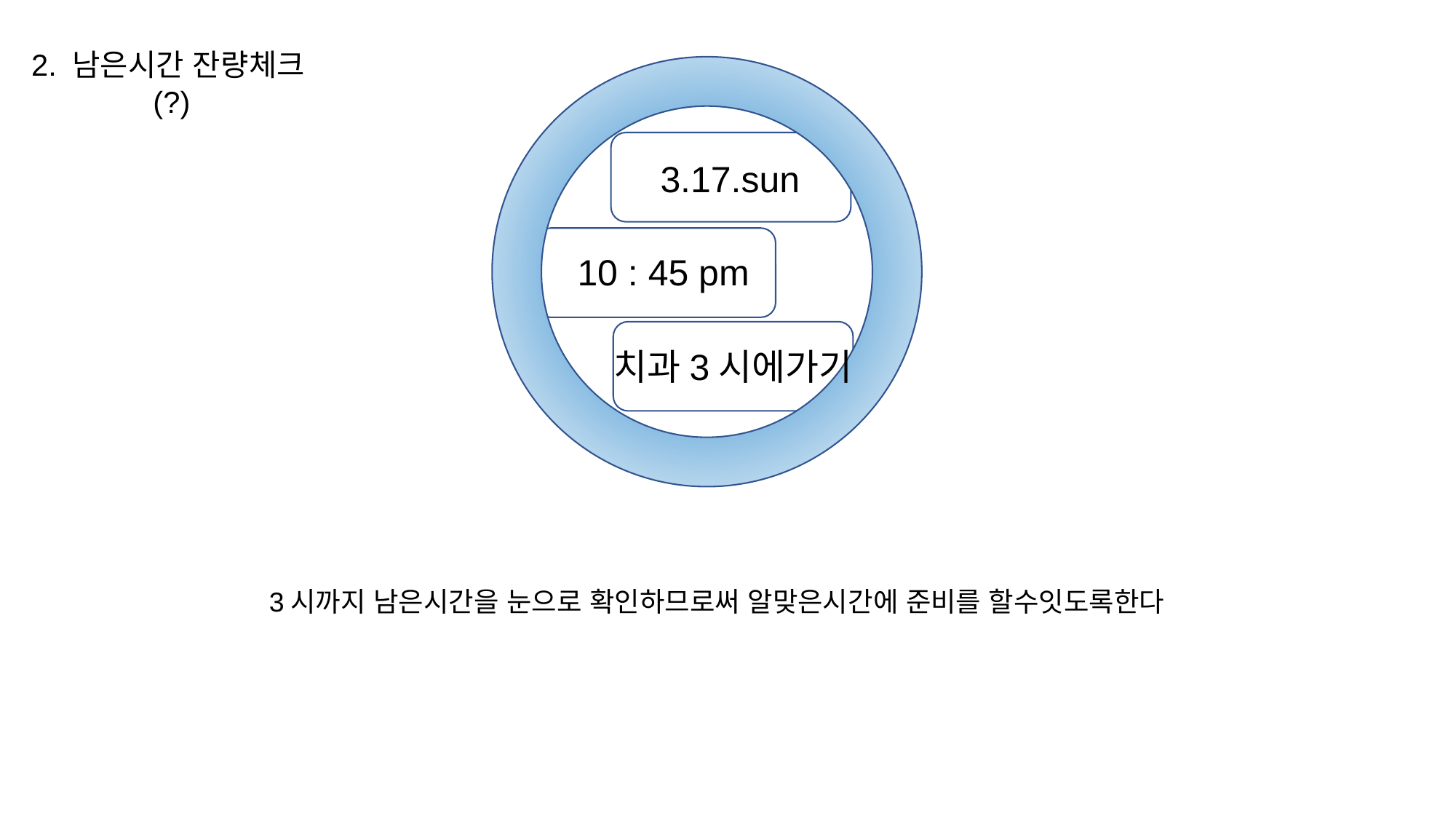

2. 남은시간 잔량체크(?)

3.17.sun

10 : 45 pm

치과3시에가기
3시까지 남은시간을 눈으로 확인하므로써 알맞은시간에 준비를 할수잇도록한다